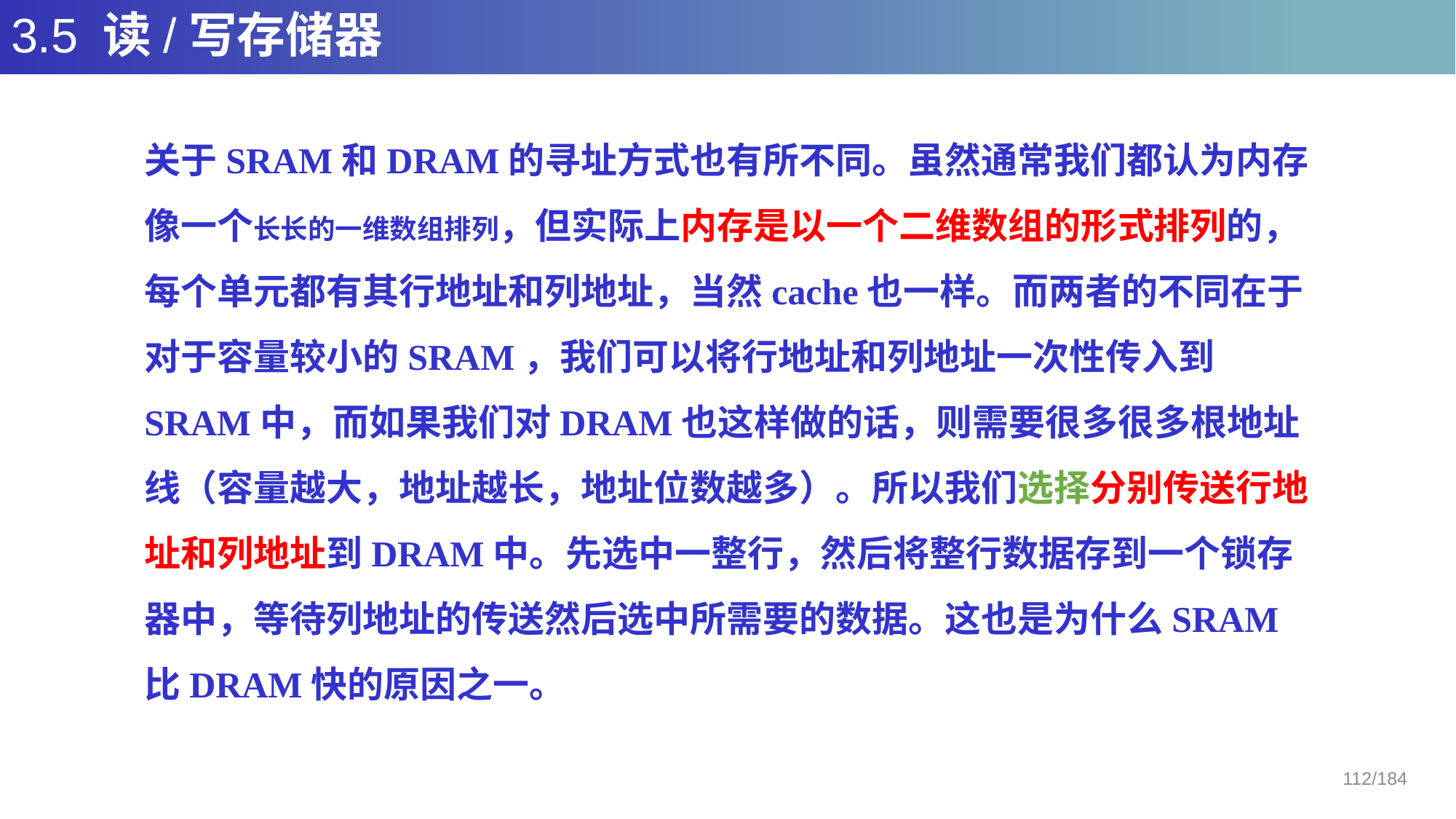

# 3.5 读/写存储器
关于SRAM和DRAM的寻址方式也有所不同。虽然通常我们都认为内存像一个长长的一维数组排列，但实际上内存是以一个二维数组的形式排列的，每个单元都有其行地址和列地址，当然cache也一样。而两者的不同在于对于容量较小的SRAM，我们可以将行地址和列地址一次性传入到SRAM中，而如果我们对DRAM也这样做的话，则需要很多很多根地址线（容量越大，地址越长，地址位数越多）。所以我们选择分别传送行地址和列地址到DRAM中。先选中一整行，然后将整行数据存到一个锁存器中，等待列地址的传送然后选中所需要的数据。这也是为什么SRAM比DRAM快的原因之一。
112/184